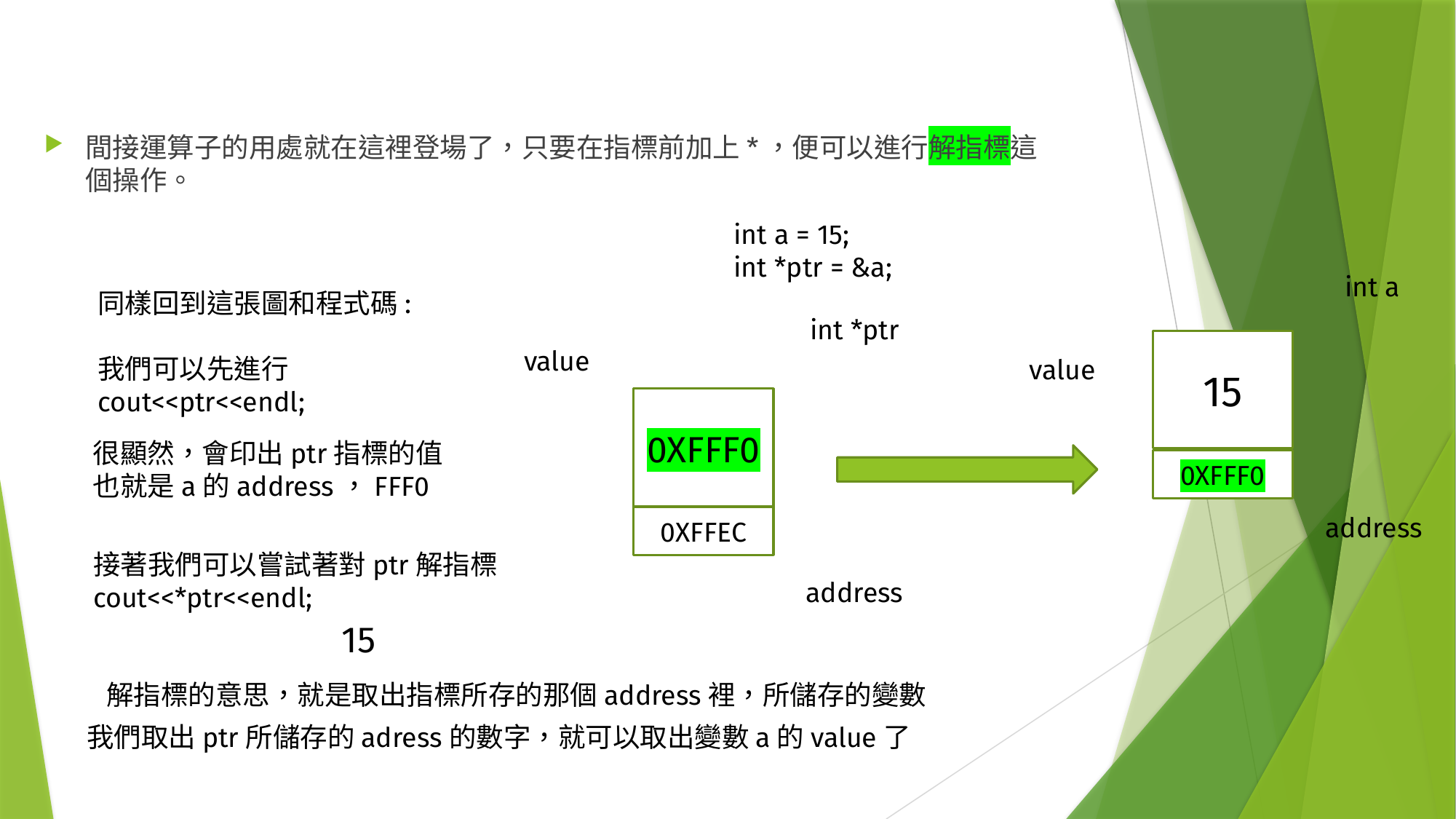

間接運算子的用處就在這裡登場了，只要在指標前加上*，便可以進行解指標這個操作。

	int a = 15;
	int *ptr = &a;
int a
int *ptr
value
value
0XFFF0

0XFFF0
address
0XFFEC
address
15
同樣回到這張圖和程式碼:

我們可以先進行
cout<<ptr<<endl;
很顯然，會印出ptr指標的值
也就是a的address，FFF0
接著我們可以嘗試著對ptr解指標
cout<<*ptr<<endl;
15
解指標的意思，就是取出指標所存的那個address裡，所儲存的變數
我們取出ptr所儲存的adress的數字，就可以取出變數a的value了